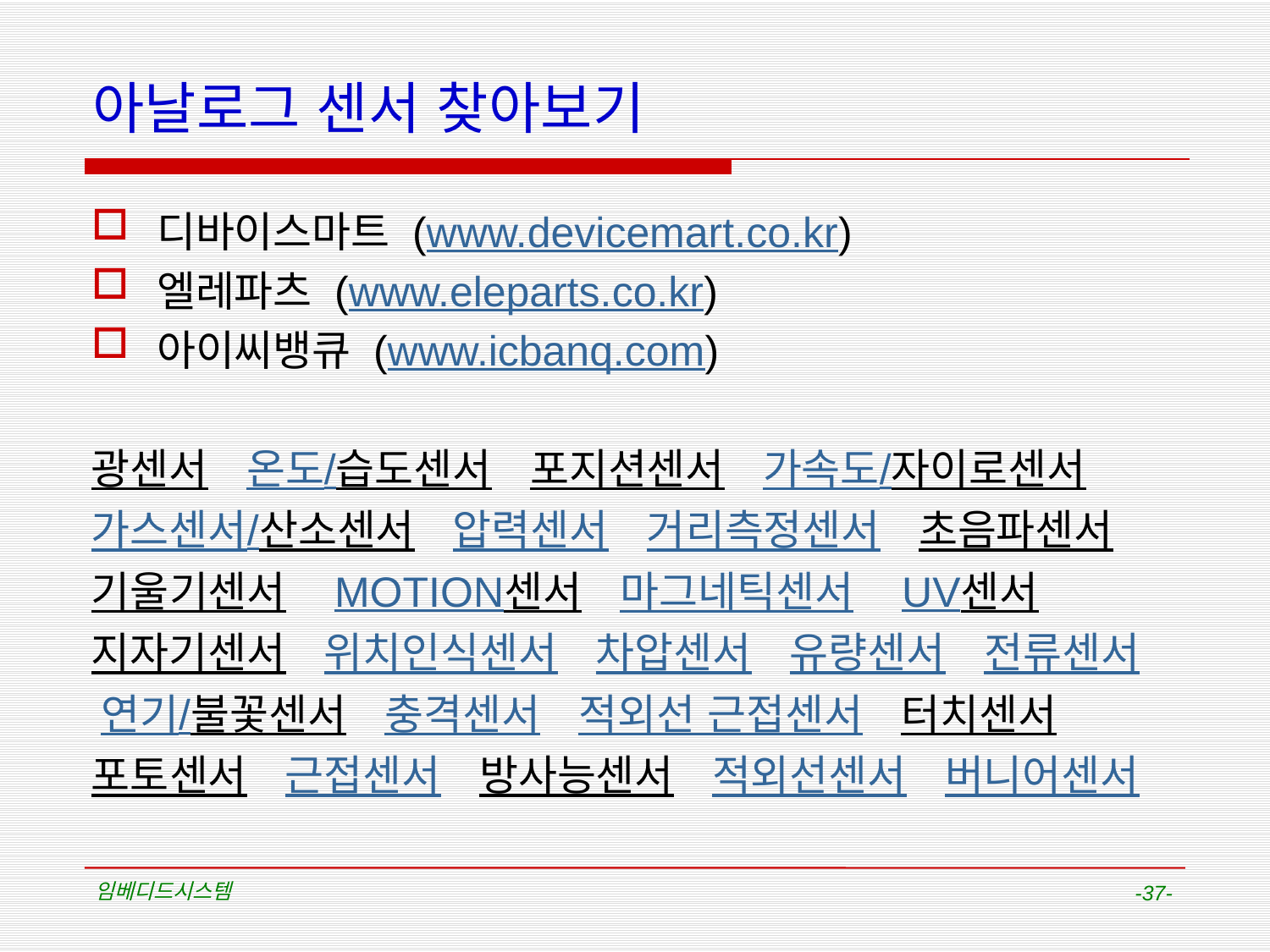

# 아날로그 센서 찾아보기
디바이스마트 (www.devicemart.co.kr)
엘레파츠 (www.eleparts.co.kr)
아이씨뱅큐 (www.icbanq.com)

광센서    온도/습도센서    포지션센서    가속도/자이로센서    가스센서/산소센서    압력센서    거리측정센서    초음파센서    기울기센서    MOTION센서    마그네틱센서    UV센서    지자기센서    위치인식센서    차압센서    유량센서    전류센서    연기/불꽃센서    충격센서    적외선 근접센서    터치센서    포토센서    근접센서    방사능센서    적외선센서    버니어센서
임베디드시스템
-37-